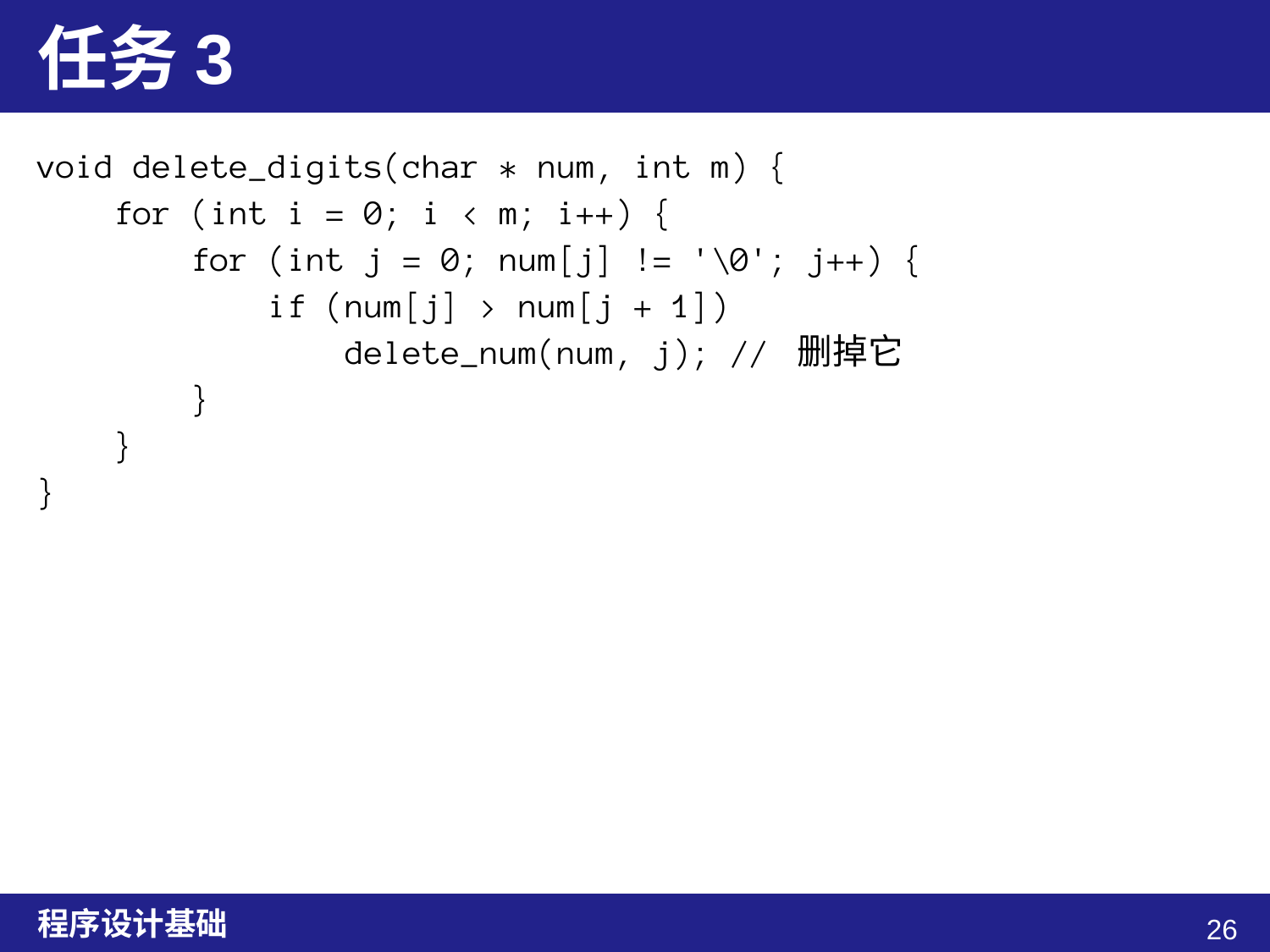

# 任务3
void delete_digits(char * num, int m) {
    for (int i = 0; i < m; i++) {
        for (int j = 0; num[j] != '\0'; j++) {
            if (num[j] > num[j + 1])
                delete_num(num, j); // 删掉它
        }
    }
}